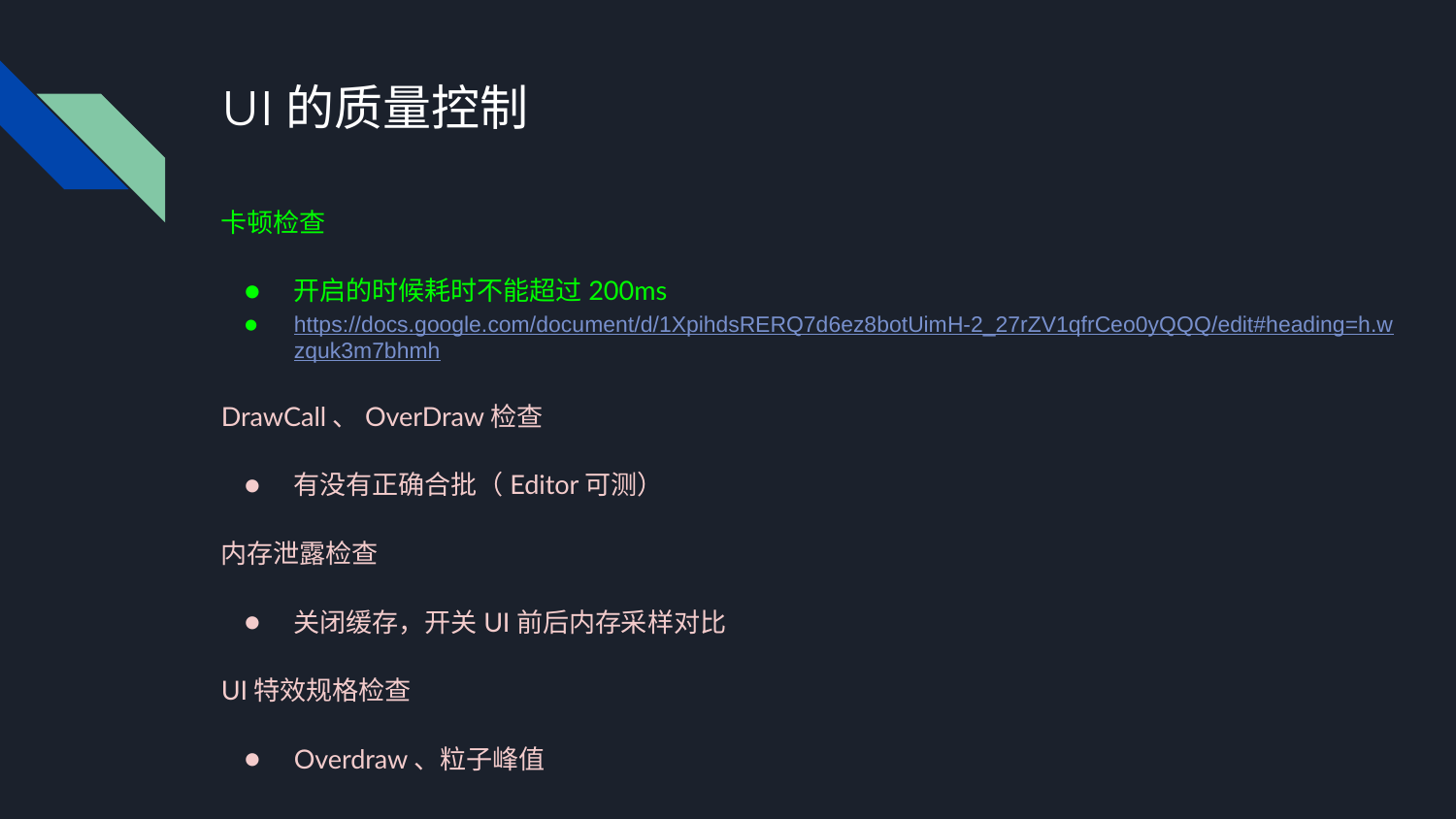

# UI的质量控制
卡顿检查
开启的时候耗时不能超过200ms
https://docs.google.com/document/d/1XpihdsRERQ7d6ez8botUimH-2_27rZV1qfrCeo0yQQQ/edit#heading=h.wzquk3m7bhmh
DrawCall、OverDraw检查
有没有正确合批（Editor可测）
内存泄露检查
关闭缓存，开关UI前后内存采样对比
UI特效规格检查
Overdraw、粒子峰值